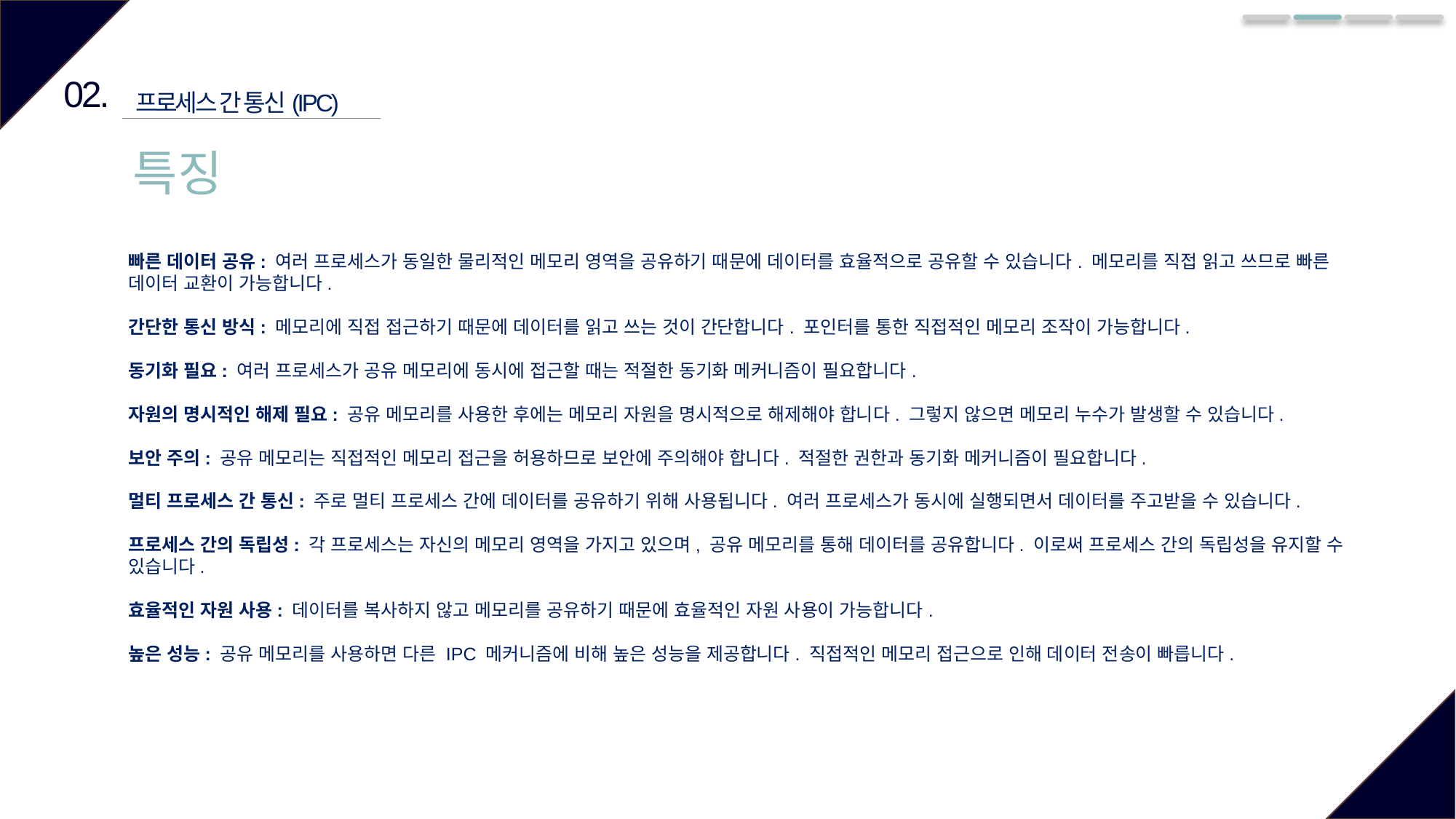

02.
프로세스 간 통신(IPC)
특징

빠른 데이터 공유: 여러 프로세스가 동일한 물리적인 메모리 영역을 공유하기 때문에 데이터를 효율적으로 공유할 수 있습니다. 메모리를 직접 읽고 쓰므로 빠른 데이터 교환이 가능합니다.

간단한 통신 방식: 메모리에 직접 접근하기 때문에 데이터를 읽고 쓰는 것이 간단합니다. 포인터를 통한 직접적인 메모리 조작이 가능합니다.

동기화 필요: 여러 프로세스가 공유 메모리에 동시에 접근할 때는 적절한 동기화 메커니즘이 필요합니다.

자원의 명시적인 해제 필요: 공유 메모리를 사용한 후에는 메모리 자원을 명시적으로 해제해야 합니다. 그렇지 않으면 메모리 누수가 발생할 수 있습니다.

보안 주의: 공유 메모리는 직접적인 메모리 접근을 허용하므로 보안에 주의해야 합니다. 적절한 권한과 동기화 메커니즘이 필요합니다.

멀티 프로세스 간 통신: 주로 멀티 프로세스 간에 데이터를 공유하기 위해 사용됩니다. 여러 프로세스가 동시에 실행되면서 데이터를 주고받을 수 있습니다.

프로세스 간의 독립성: 각 프로세스는 자신의 메모리 영역을 가지고 있으며, 공유 메모리를 통해 데이터를 공유합니다. 이로써 프로세스 간의 독립성을 유지할 수 있습니다.

효율적인 자원 사용: 데이터를 복사하지 않고 메모리를 공유하기 때문에 효율적인 자원 사용이 가능합니다.

높은 성능: 공유 메모리를 사용하면 다른 IPC 메커니즘에 비해 높은 성능을 제공합니다. 직접적인 메모리 접근으로 인해 데이터 전송이 빠릅니다.